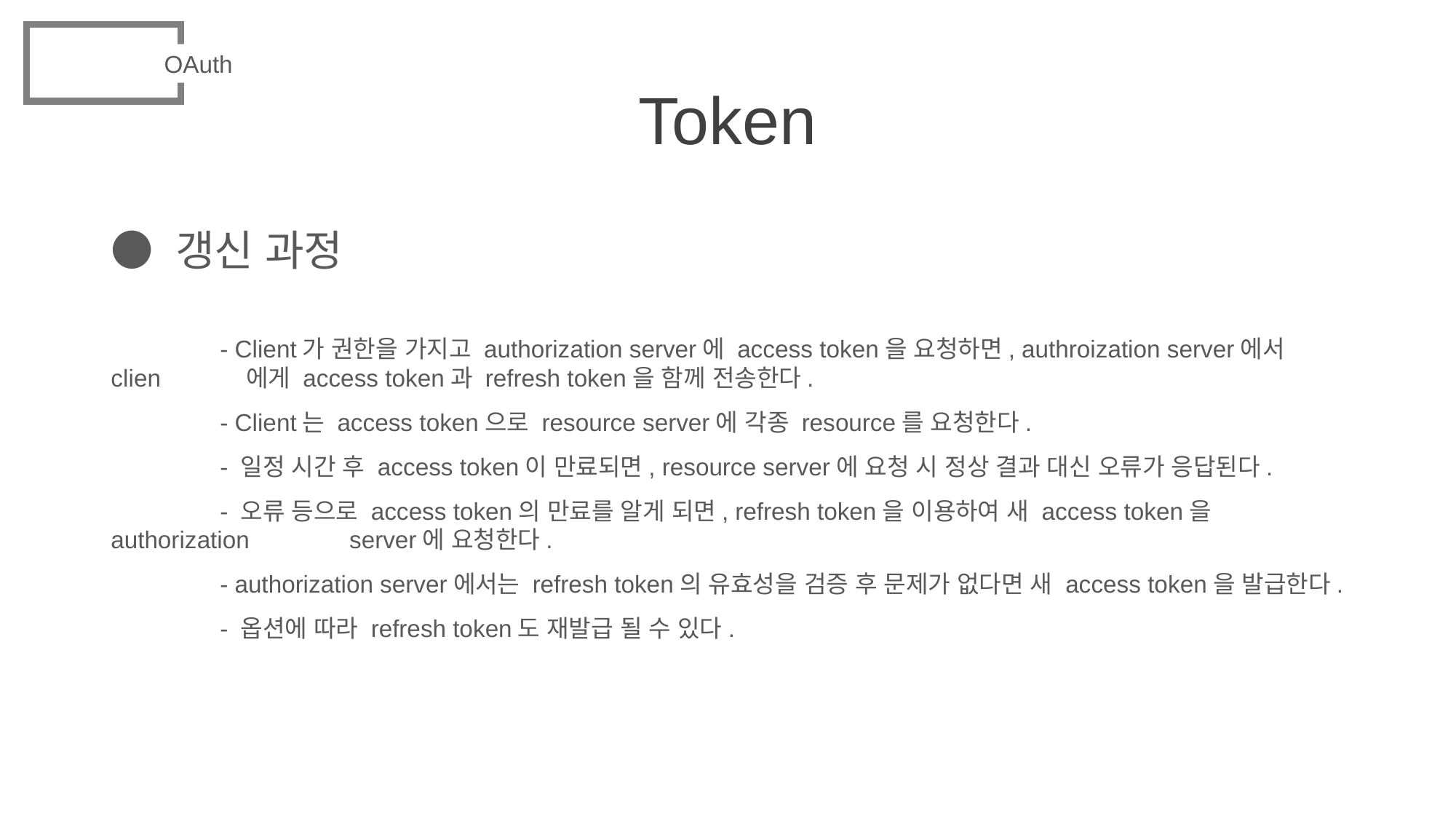

OAuth
# Token
● 갱신 과정

	- Client가 권한을 가지고 authorization server에 access token을 요청하면, authroization server에서 clien	   에게 access token과 refresh token을 함께 전송한다.
	- Client는 access token으로 resource server에 각종 resource를 요청한다.
	- 일정 시간 후 access token이 만료되면, resource server에 요청 시 정상 결과 대신 오류가 응답된다.
	- 오류 등으로 access token의 만료를 알게 되면, refresh token을 이용하여 새 access token을 authorization 	   server에 요청한다.
	- authorization server에서는 refresh token의 유효성을 검증 후 문제가 없다면 새 access token을 발급한다.
	- 옵션에 따라 refresh token도 재발급 될 수 있다.